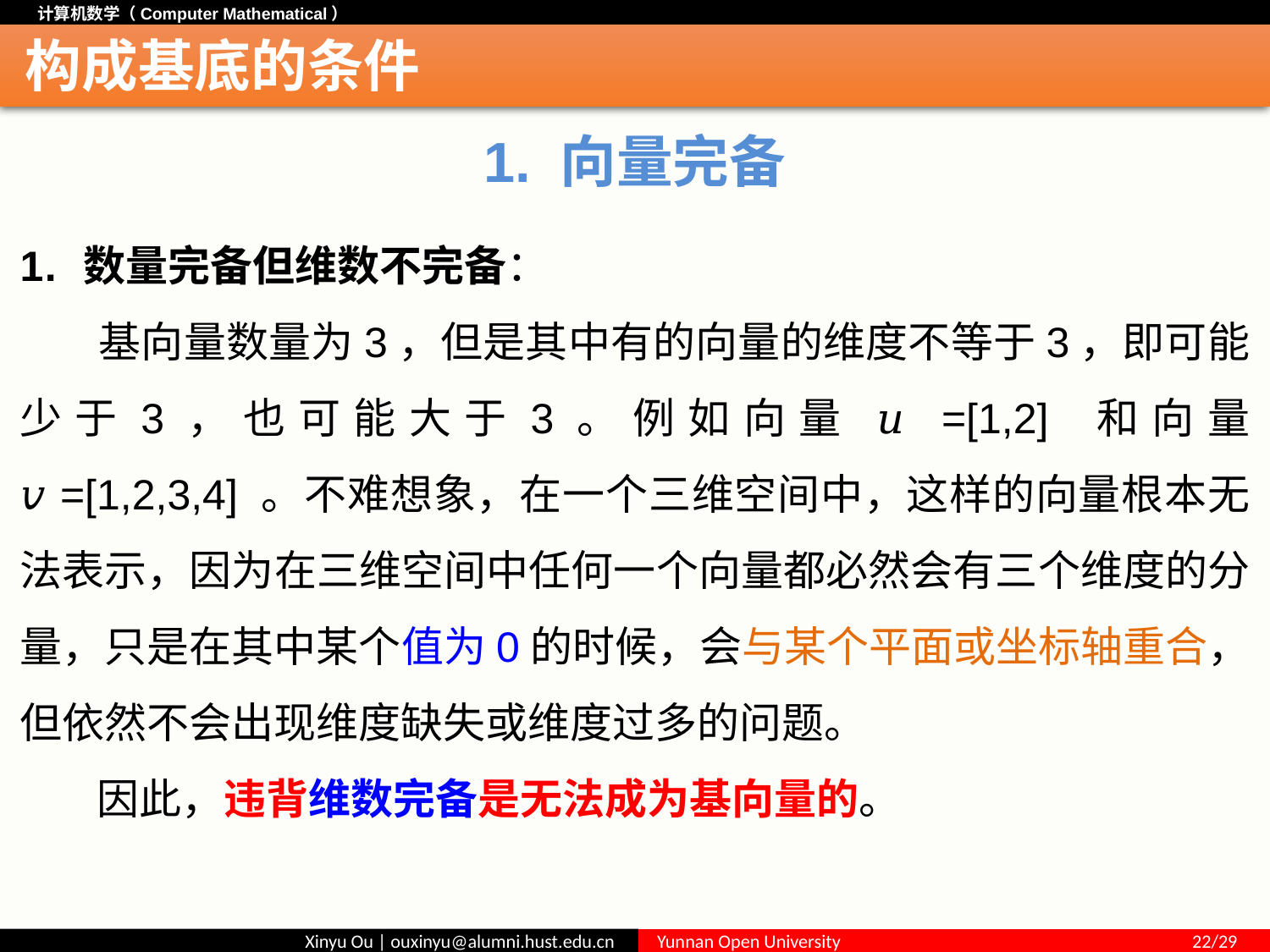

# 构成基底的条件
1. 向量完备
数量完备但维数不完备：
       基向量数量为3，但是其中有的向量的维度不等于3，即可能少于3，也可能大于3。例如向量 𝑢=[1,2] 和向量 𝑣=[1,2,3,4] 。不难想象，在一个三维空间中，这样的向量根本无法表示，因为在三维空间中任何一个向量都必然会有三个维度的分量，只是在其中某个值为0的时候，会与某个平面或坐标轴重合，但依然不会出现维度缺失或维度过多的问题。
       因此，违背维数完备是无法成为基向量的。